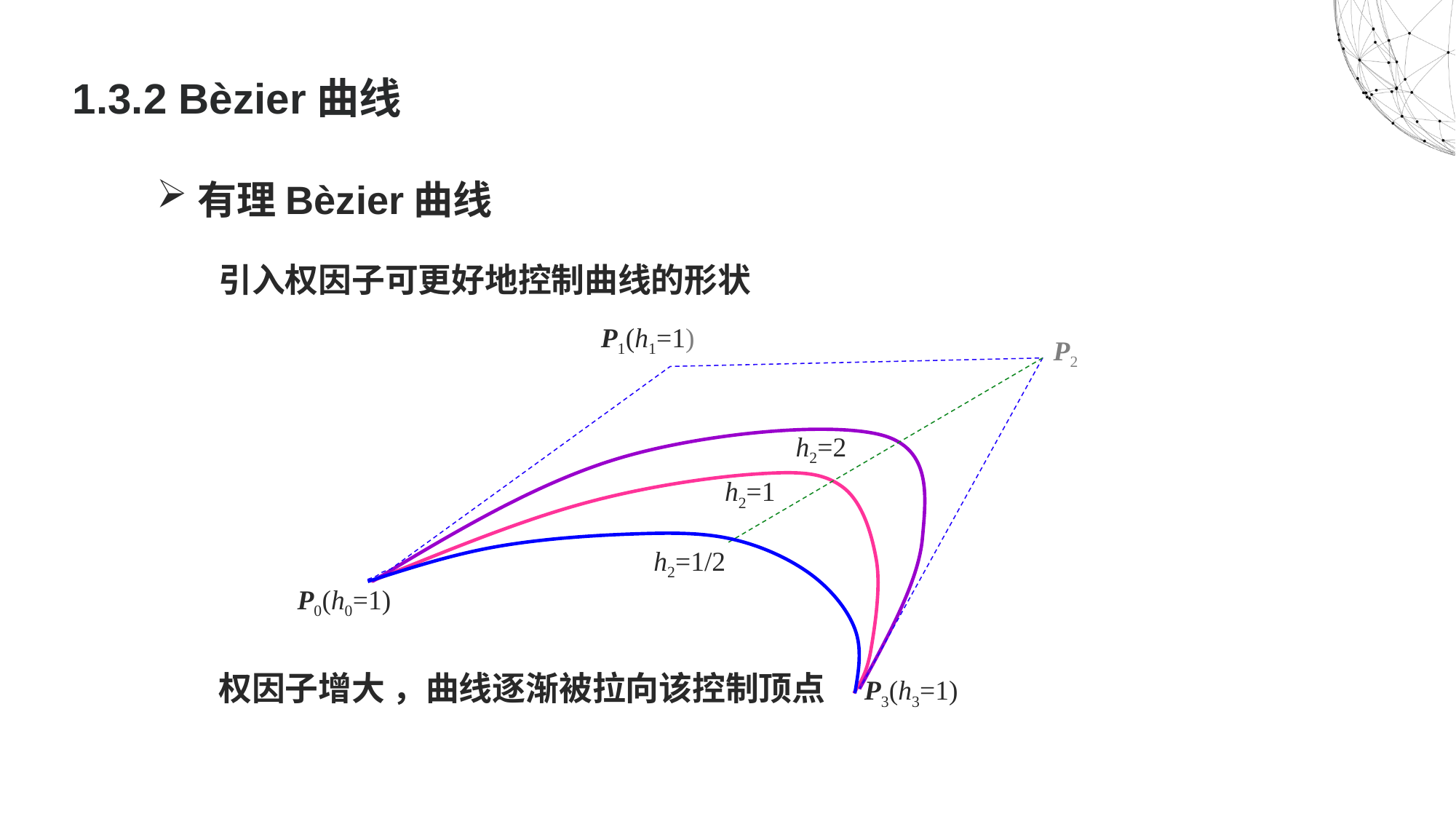

# 1.3.2 Bèzier曲线
有理Bèzier曲线
引入权因子可更好地控制曲线的形状

权因子增大 ，曲线逐渐被拉向该控制顶点

P1(h1=1)
P2

P0(h0=1)
P3(h3=1)

h2=2
h2=1

h2=1/2